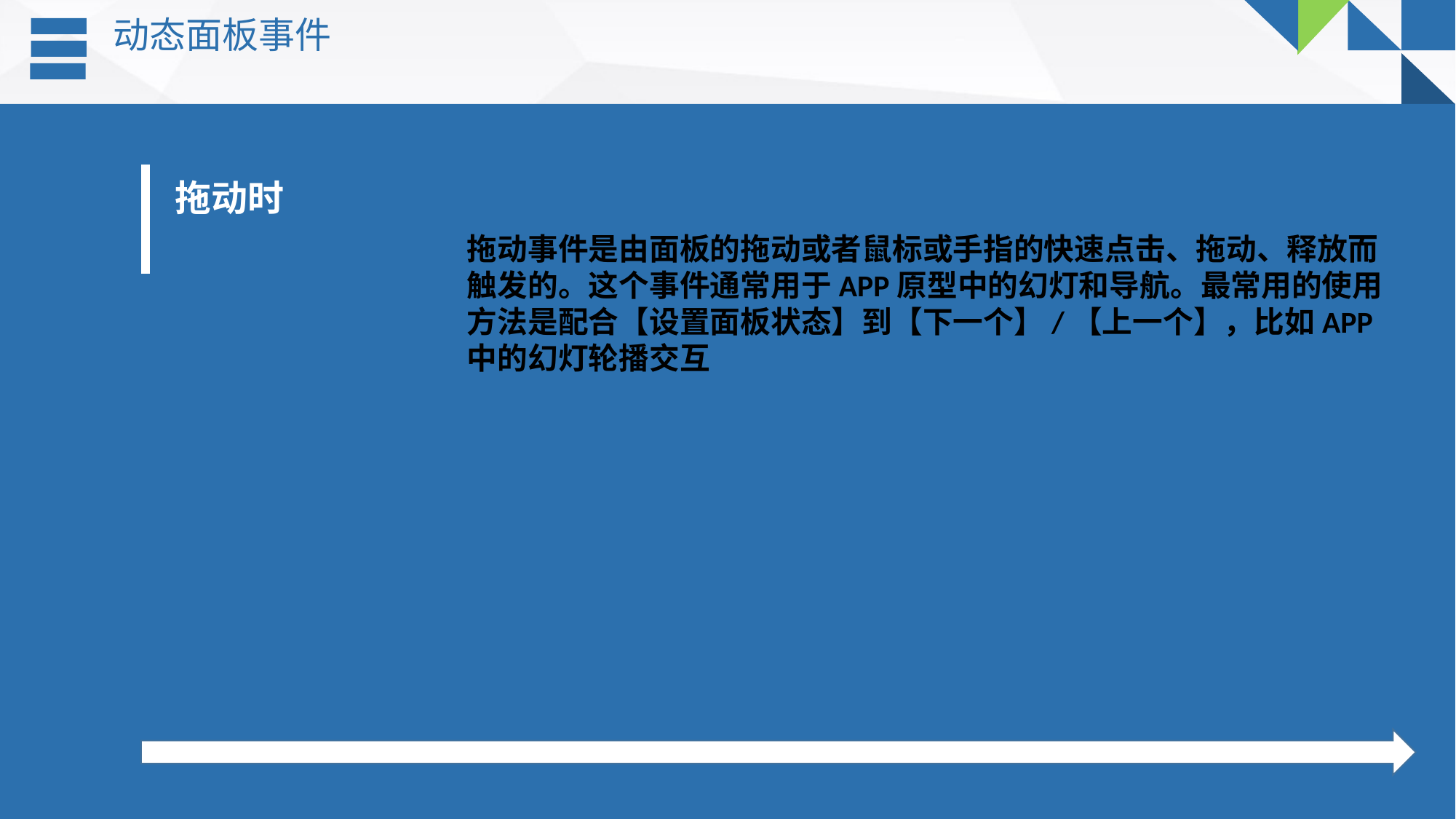

动态面板事件

拖动时
拖动事件是由面板的拖动或者鼠标或手指的快速点击、拖动、释放而触发的。这个事件通常用于APP原型中的幻灯和导航。最常用的使用方法是配合【设置面板状态】到【下一个】/【上一个】，比如APP中的幻灯轮播交互